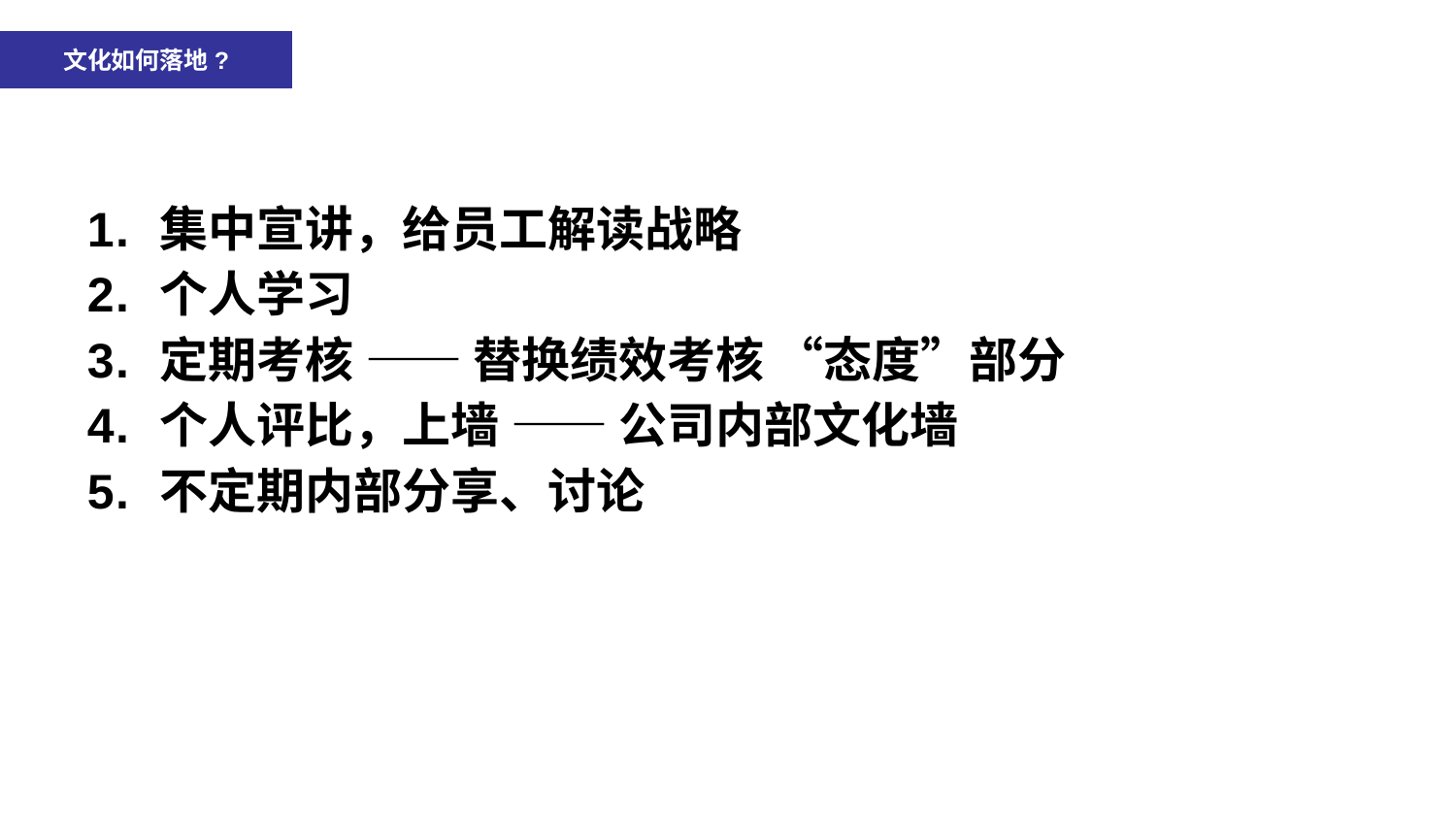

文化如何落地?
集中宣讲，给员工解读战略
个人学习
定期考核 —— 替换绩效考核 “态度”部分
个人评比，上墙 —— 公司内部文化墙
不定期内部分享、讨论